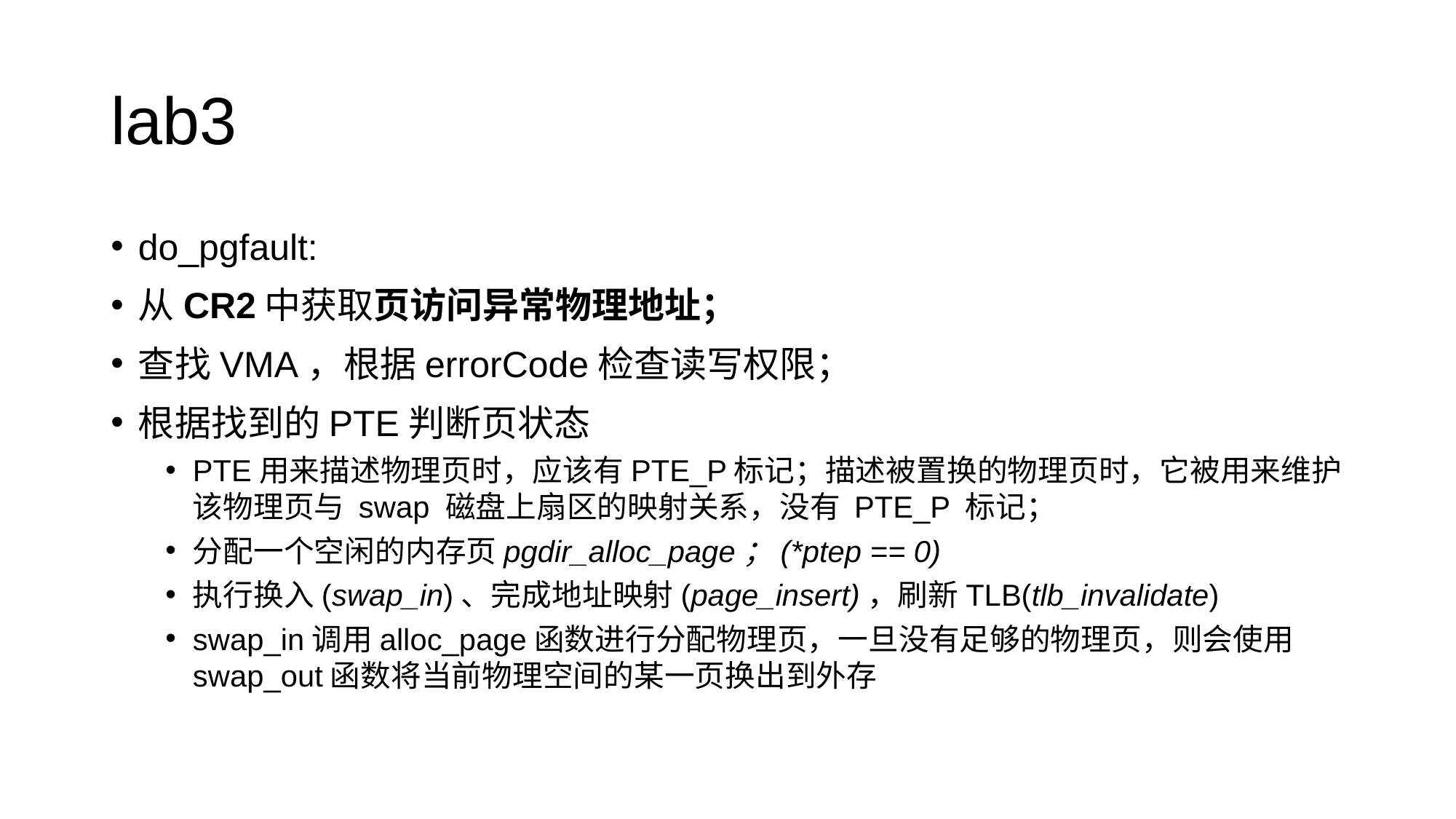

# lab3
do_pgfault:
从CR2中获取页访问异常物理地址；
查找VMA，根据errorCode检查读写权限；
根据找到的PTE判断页状态
PTE用来描述物理页时，应该有PTE_P标记；描述被置换的物理页时，它被用来维护该物理页与 swap 磁盘上扇区的映射关系，没有 PTE_P 标记；
分配一个空闲的内存页pgdir_alloc_page；(*ptep == 0)
执行换入(swap_in)、完成地址映射(page_insert)，刷新TLB(tlb_invalidate)
swap_in调用alloc_page函数进行分配物理页，一旦没有足够的物理页，则会使用swap_out函数将当前物理空间的某一页换出到外存